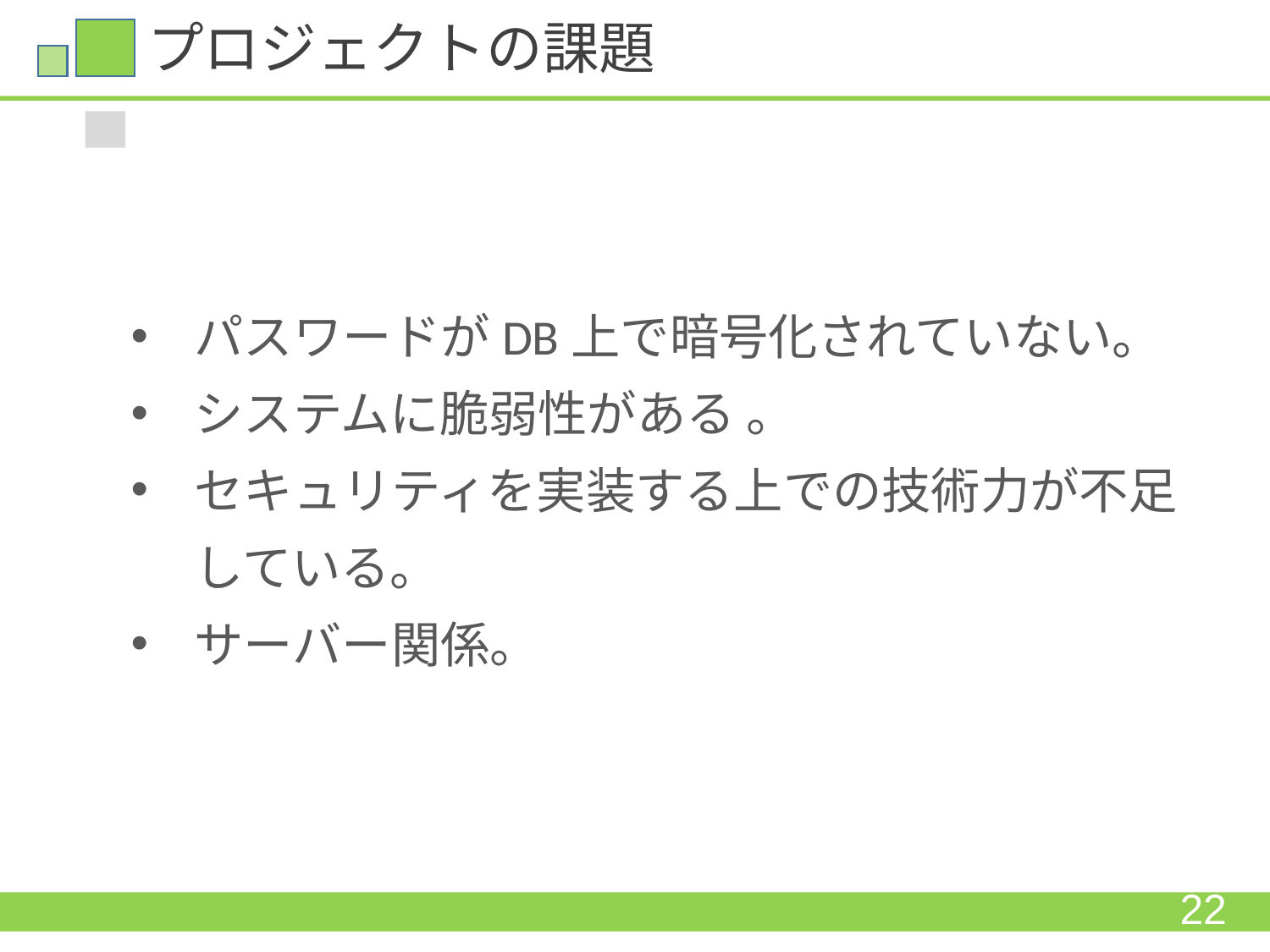

# プロジェクトの課題

パスワードがDB上で暗号化されていない。
システムに脆弱性がある 。
セキュリティを実装する上での技術力が不足している。
サーバー関係。
22